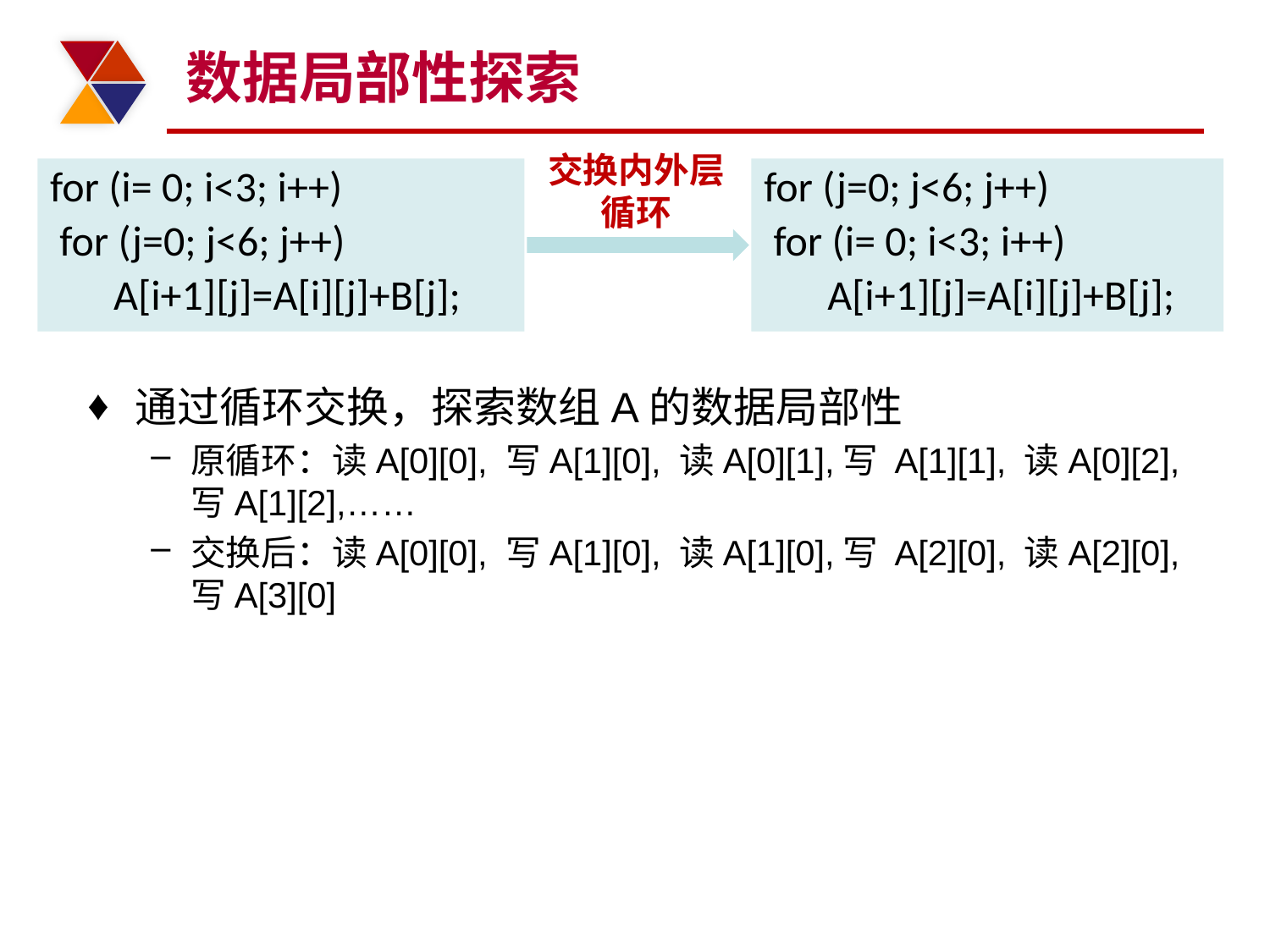

# 数据局部性探索
交换内外层
循环
for (i= 0; i<3; i++)
 for (j=0; j<6; j++)
A[i+1][j]=A[i][j]+B[j];
for (j=0; j<6; j++)
 for (i= 0; i<3; i++)
A[i+1][j]=A[i][j]+B[j];

通过循环交换，探索数组A的数据局部性
原循环：读A[0][0], 写A[1][0], 读A[0][1],写 A[1][1], 读A[0][2], 写A[1][2],……
交换后：读A[0][0], 写A[1][0], 读A[1][0],写 A[2][0], 读A[2][0], 写A[3][0]